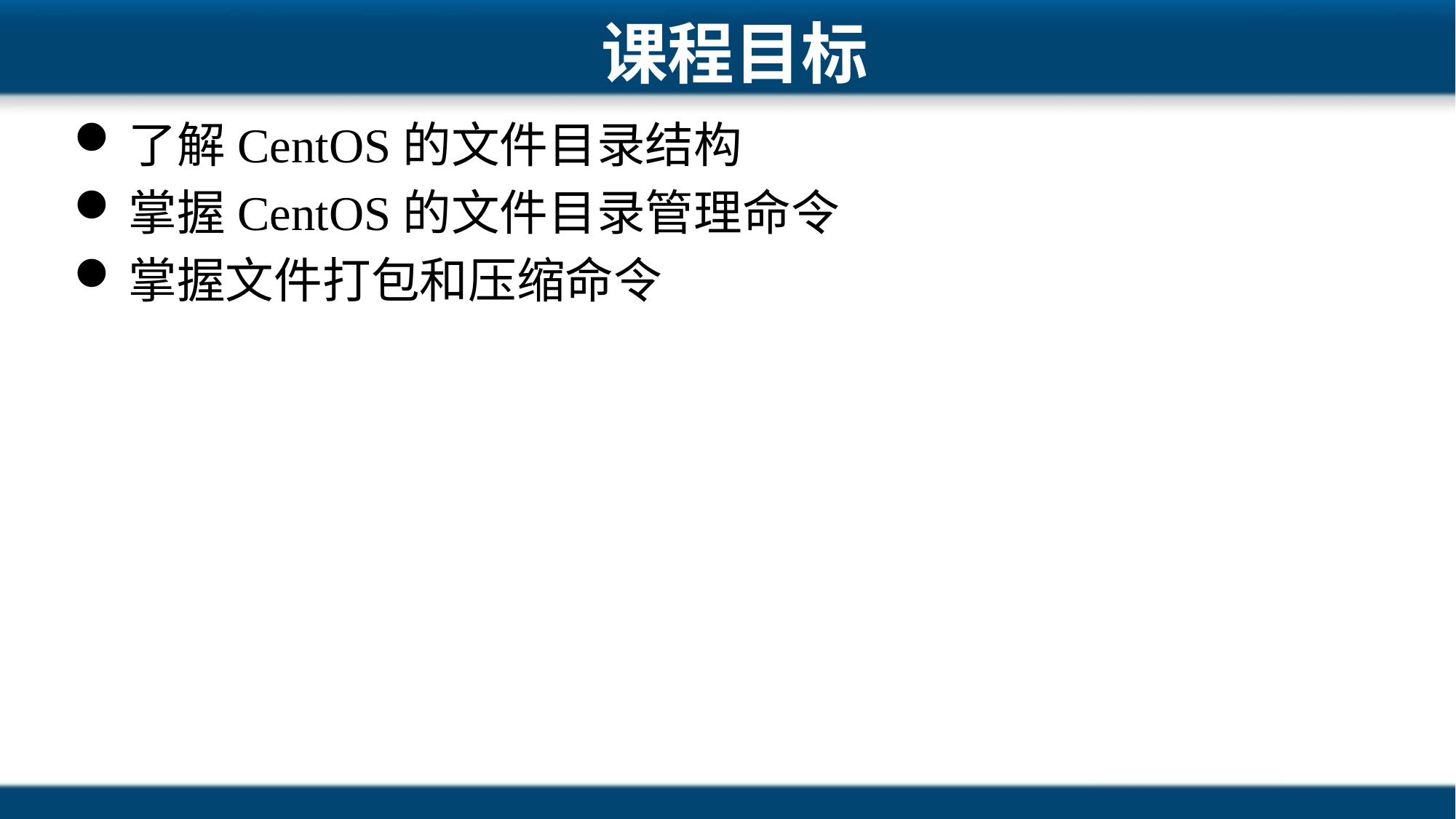

# 课程目标
了解CentOS的文件目录结构
掌握CentOS的文件目录管理命令
掌握文件打包和压缩命令